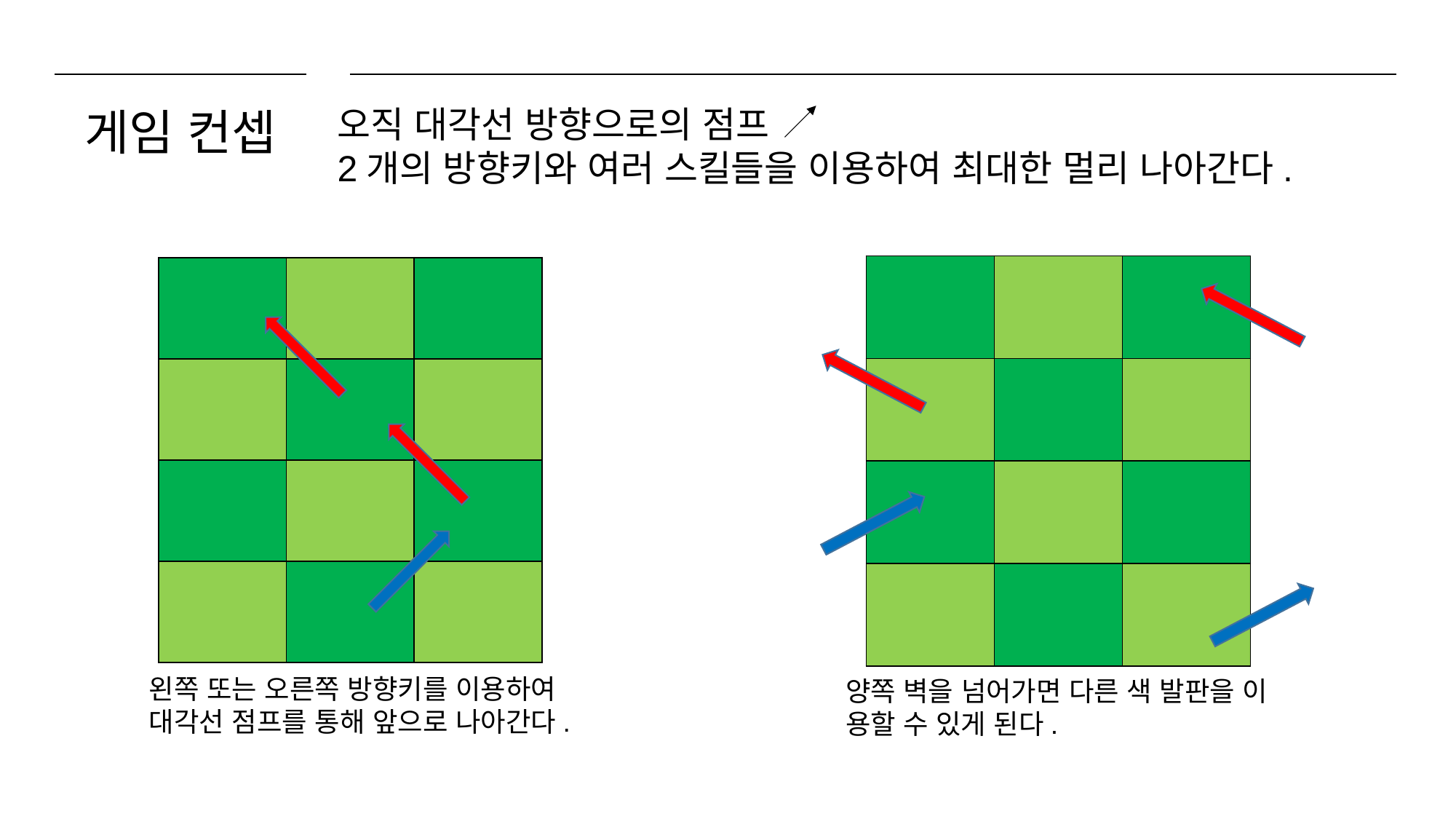

게임 컨셉
오직 대각선 방향으로의 점프
2개의 방향키와 여러 스킬들을 이용하여 최대한 멀리 나아간다.
|  |  |  |
| --- | --- | --- |
|  |  |  |
|  |  |  |
|  |  |  |
|  |  |  |
| --- | --- | --- |
|  |  |  |
|  |  |  |
|  |  |  |

왼쪽 또는 오른쪽 방향키를 이용하여
대각선 점프를 통해 앞으로 나아간다.

양쪽 벽을 넘어가면 다른 색 발판을 이
용할 수 있게 된다.